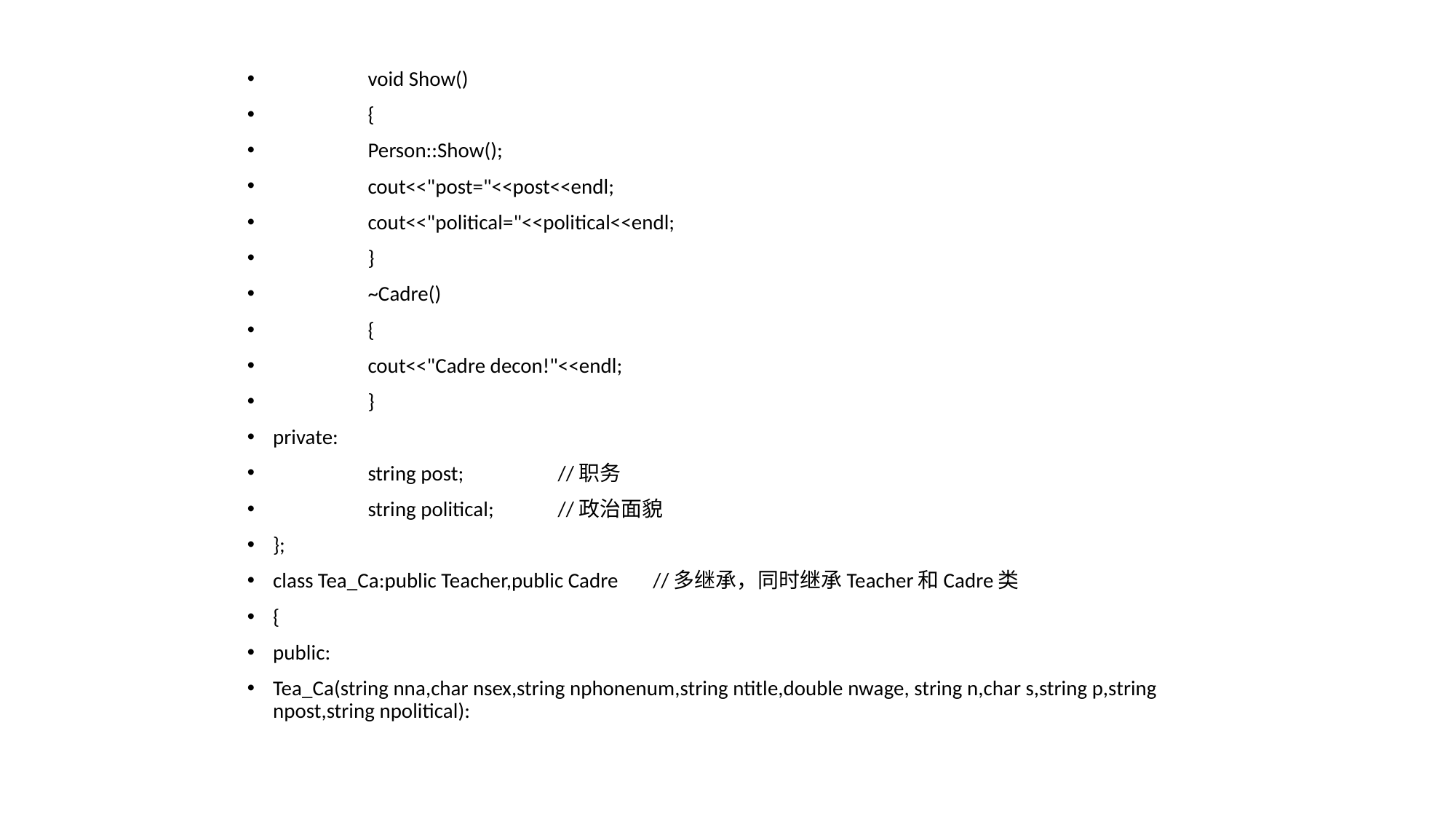

void Show()
	{
		Person::Show();
		cout<<"post="<<post<<endl;
		cout<<"political="<<political<<endl;
	}
	~Cadre()
	{
		cout<<"Cadre decon!"<<endl;
	}
private:
	string post;             		//职务
	string political;          	//政治面貌
};
class Tea_Ca:public Teacher,public Cadre 	//多继承，同时继承Teacher和Cadre类
{
public:
Tea_Ca(string nna,char nsex,string nphonenum,string ntitle,double nwage, string n,char s,string p,string npost,string npolitical):